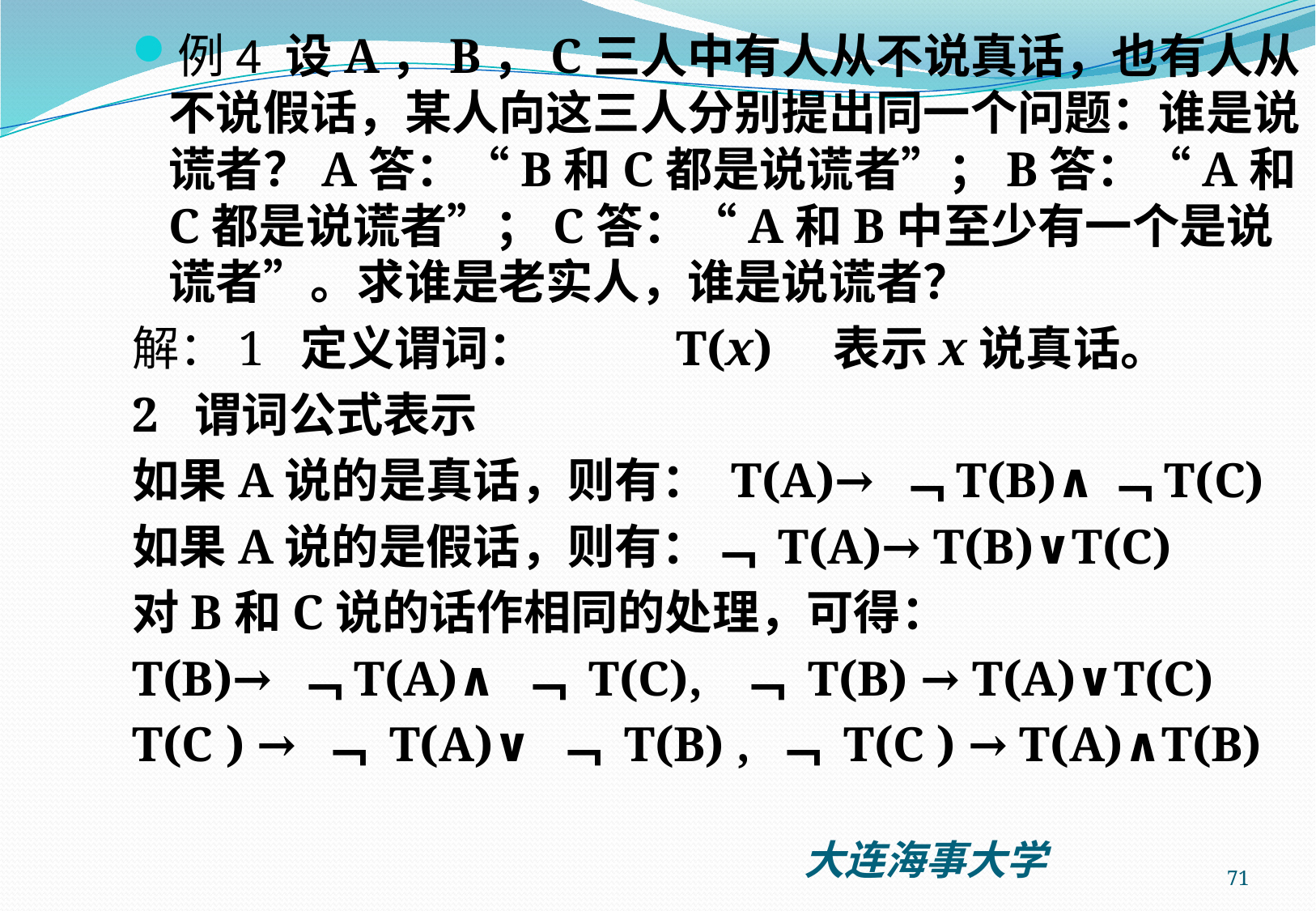

例4 设A，B，C三人中有人从不说真话，也有人从不说假话，某人向这三人分别提出同一个问题：谁是说谎者？A答：“B和C都是说谎者”；B答：“A和C都是说谎者”；C答：“A和B中至少有一个是说谎者”。求谁是老实人，谁是说谎者？
解：1  定义谓词：            T(x)    表示x说真话。
2  谓词公式表示
如果A说的是真话，则有： T(A)→ ﹁T(B)∧﹁T(C)
如果A说的是假话，则有：﹁ T(A)→ T(B)∨T(C)
对B和C说的话作相同的处理，可得：
T(B)→ ﹁T(A)∧ ﹁ T(C),  ﹁ T(B) → T(A)∨T(C)
T(C ) → ﹁ T(A)∨ ﹁ T(B) , ﹁ T(C ) → T(A)∧T(B)

71